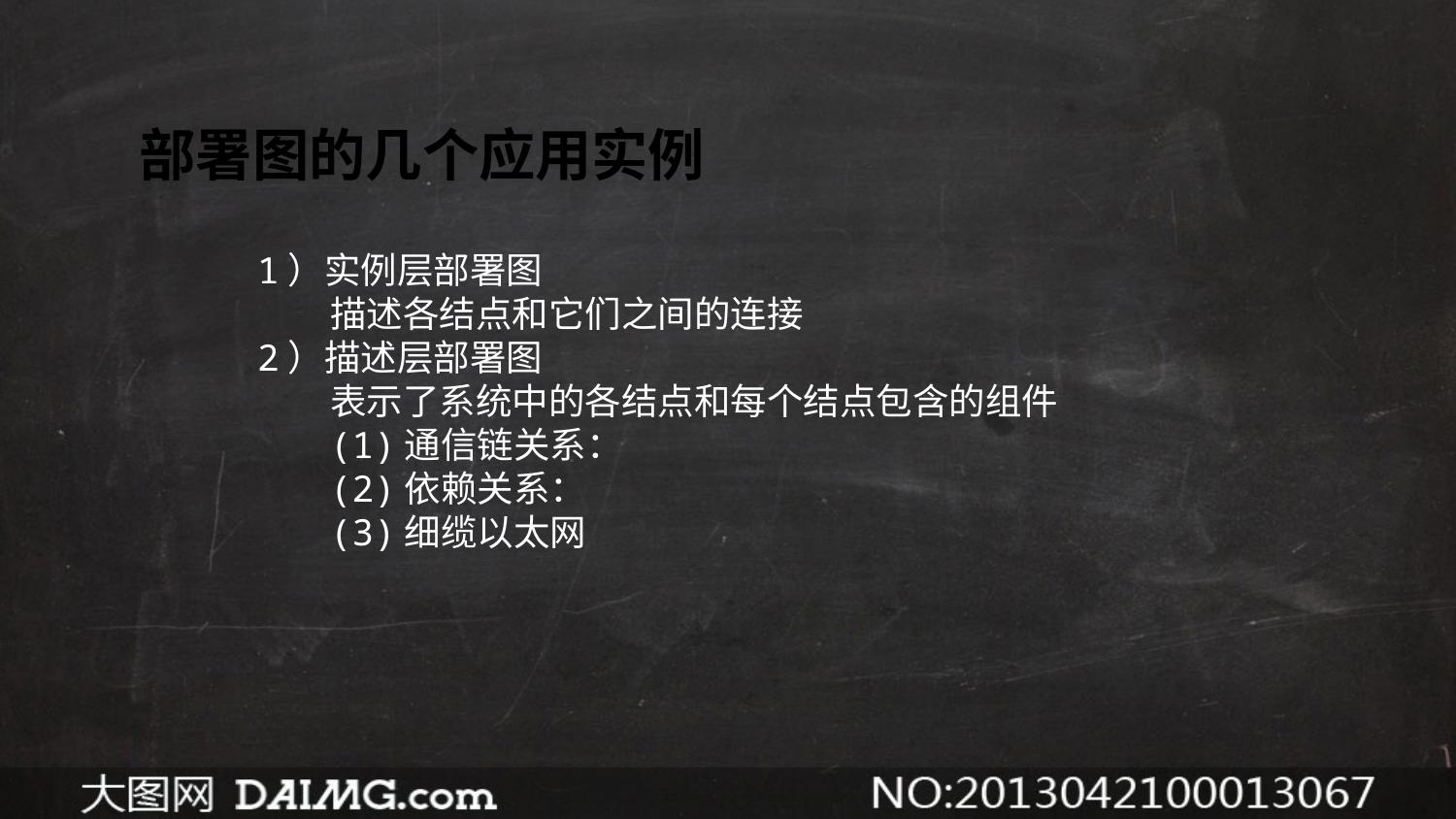

部署图的几个应用实例
1）实例层部署图
	描述各结点和它们之间的连接
2）描述层部署图
	表示了系统中的各结点和每个结点包含的组件
	(1)通信链关系：
	(2)依赖关系：
	(3)细缆以太网